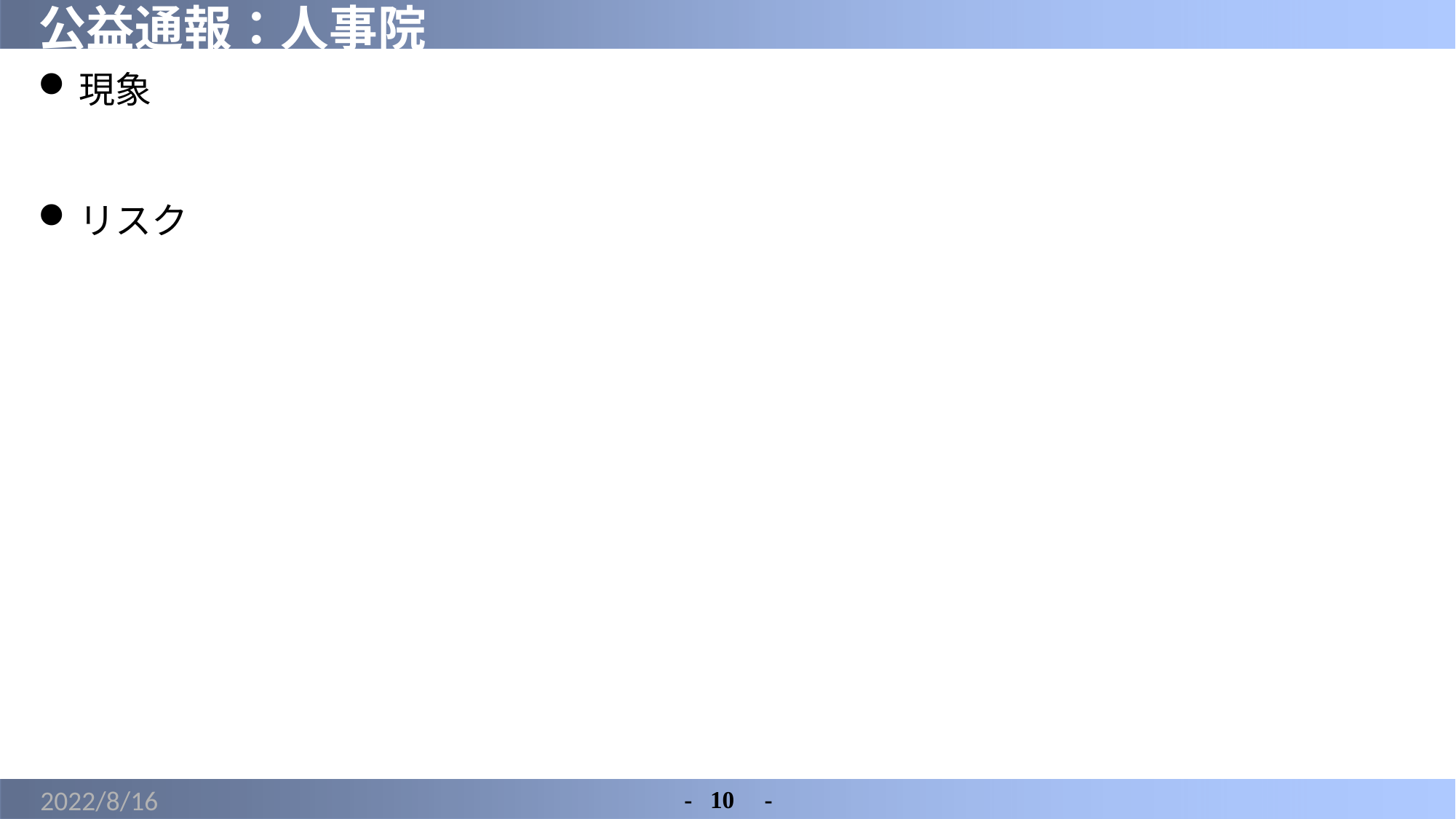

# 公益通報：人事院
現象

リスク

2022/8/16
-	10　-